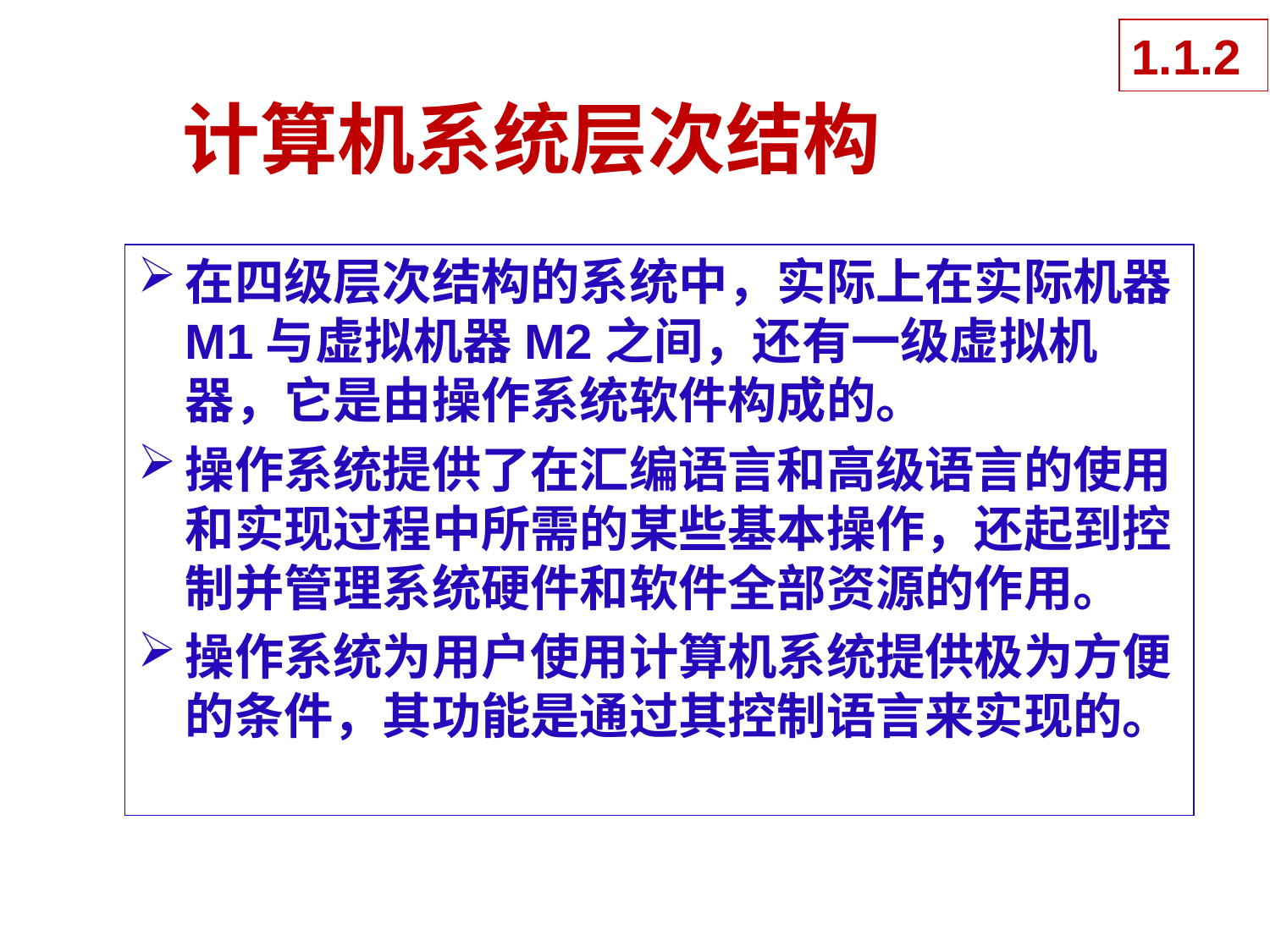

1.1.2
# 计算机系统层次结构
在四级层次结构的系统中，实际上在实际机器M1与虚拟机器M2之间，还有一级虚拟机器，它是由操作系统软件构成的。
操作系统提供了在汇编语言和高级语言的使用和实现过程中所需的某些基本操作，还起到控制并管理系统硬件和软件全部资源的作用。
操作系统为用户使用计算机系统提供极为方便的条件，其功能是通过其控制语言来实现的。